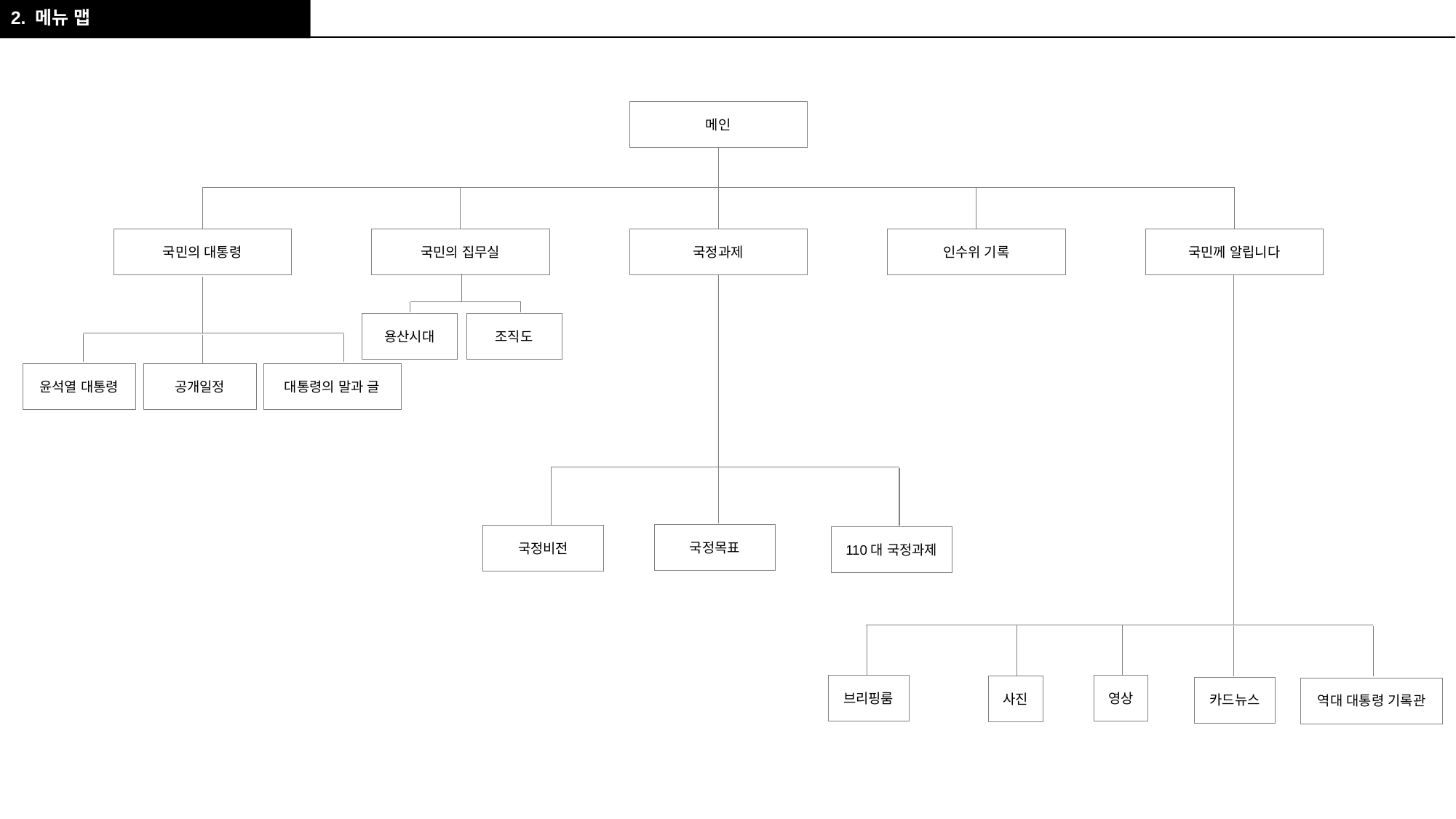

2. 메뉴 맵
메인
국민께 알립니다
국민의 대통령
국민의 집무실
국정과제
인수위 기록
용산시대
조직도
윤석열 대통령
공개일정
대통령의 말과 글
국정목표
국정비전
110대 국정과제
브리핑룸
영상
사진
카드뉴스
역대 대통령 기록관